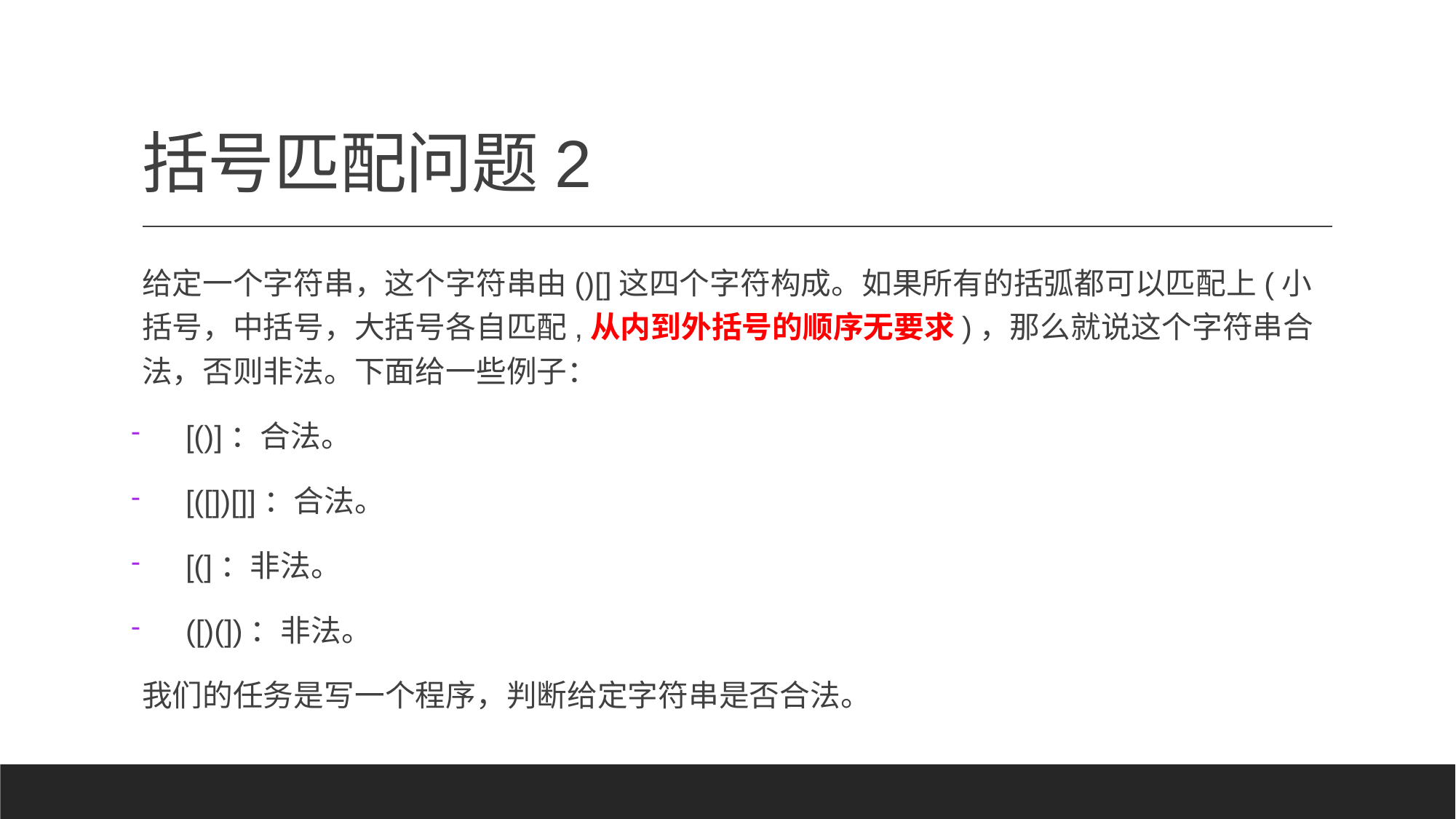

# 括号匹配问题2
给定一个字符串，这个字符串由()[]这四个字符构成。如果所有的括弧都可以匹配上(小括号，中括号，大括号各自匹配,从内到外括号的顺序无要求)，那么就说这个字符串合法，否则非法。下面给一些例子：
[()]：合法。
[([])[]]：合法。
[(]：非法。
([)(])：非法。
我们的任务是写一个程序，判断给定字符串是否合法。